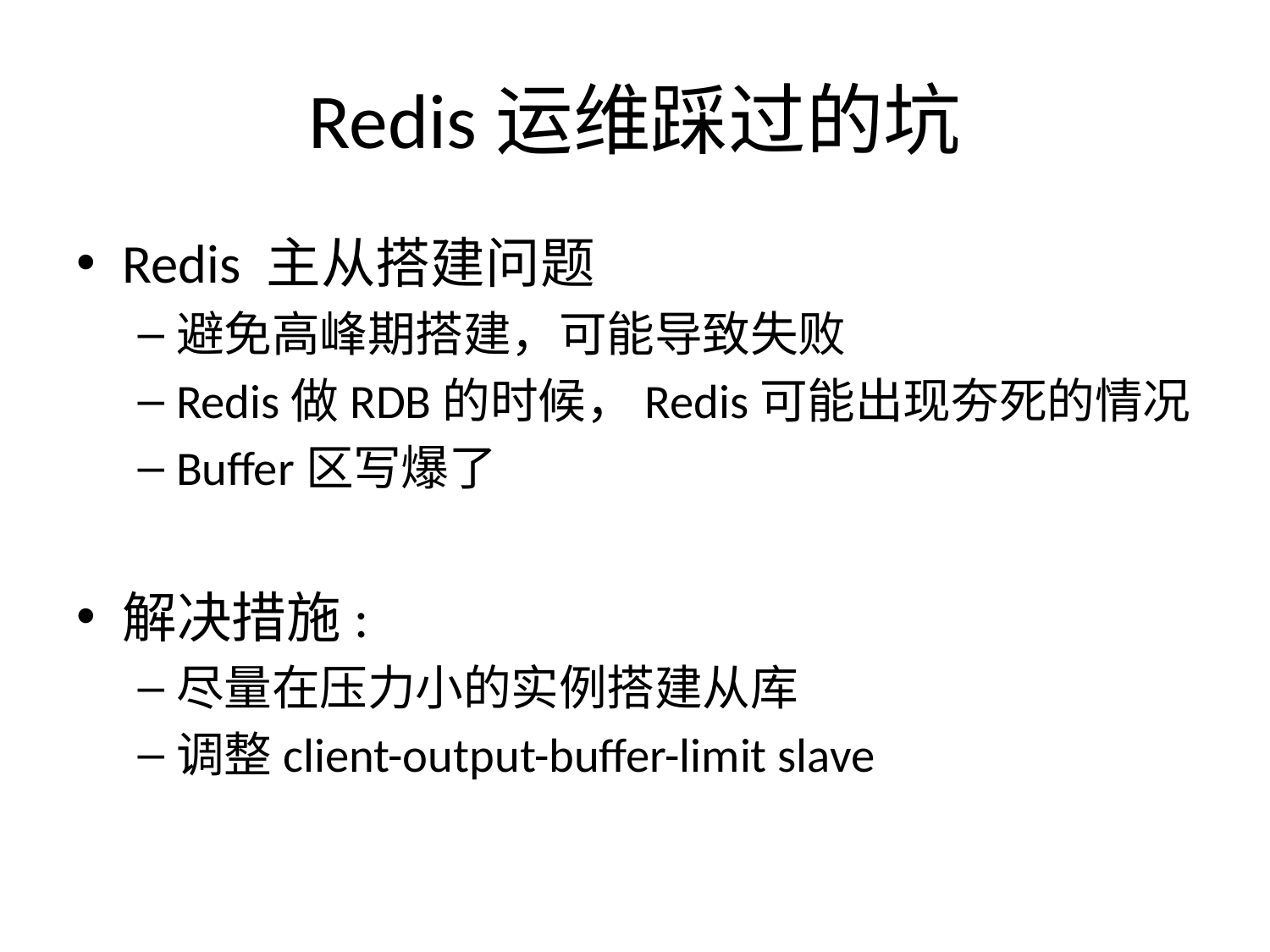

# Redis运维踩过的坑
Redis 主从搭建问题
避免高峰期搭建，可能导致失败
Redis做RDB的时候，Redis可能出现夯死的情况
Buffer区写爆了

解决措施:
尽量在压力小的实例搭建从库
调整client-output-buffer-limit slave